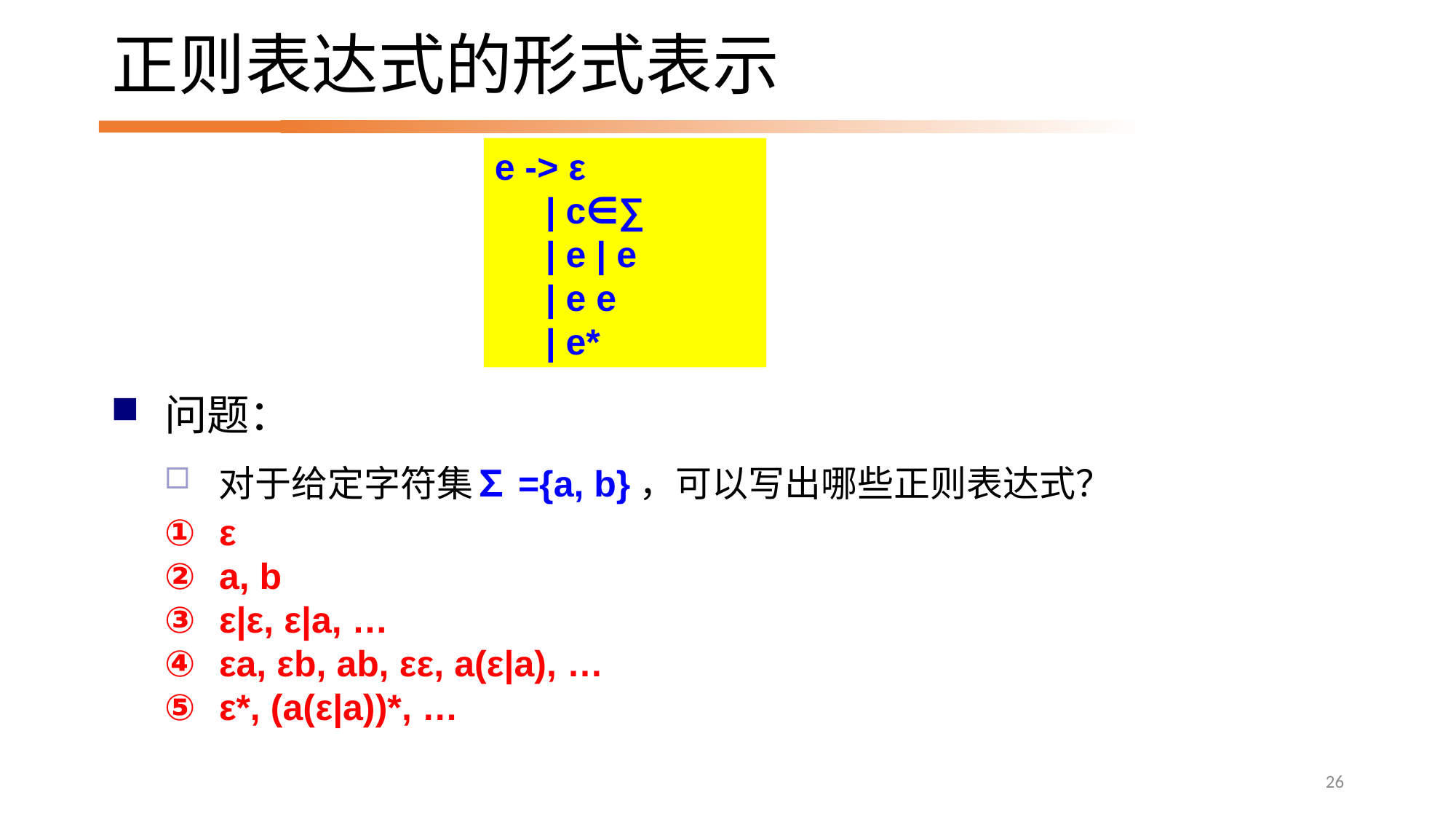

# 正则表达式的形式表示
e -> ε
     | c∈∑
     | e | e
     | e e
     | e*
问题：
对于给定字符集∑={a, b}，可以写出哪些正则表达式？
ε
a, b
ε|ε, ε|a, …
εa, εb, ab, εε, a(ε|a), …
ε*, (a(ε|a))*, …
26